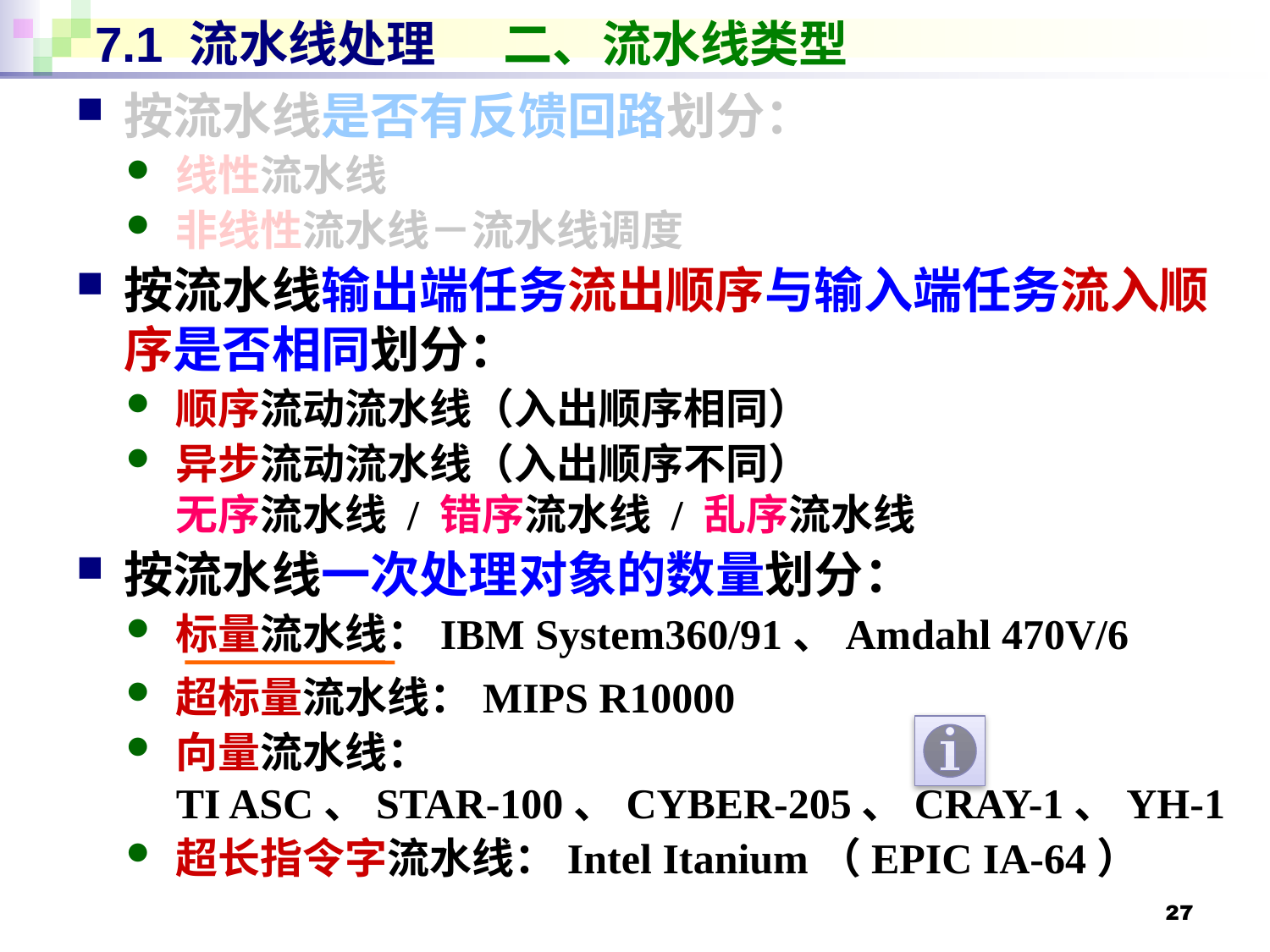

# 7.1 流水线处理      二、流水线类型
按流水线是否有反馈回路划分：
线性流水线
非线性流水线－流水线调度
按流水线输出端任务流出顺序与输入端任务流入顺序是否相同划分：
顺序流动流水线（入出顺序相同）
异步流动流水线（入出顺序不同）
无序流水线 / 错序流水线 / 乱序流水线
按流水线一次处理对象的数量划分：
标量流水线：IBM System360/91、Amdahl 470V/6
超标量流水线：MIPS R10000
向量流水线：
TI ASC、STAR-100、CYBER-205、CRAY-1、YH-1
超长指令字流水线：Intel Itanium（EPIC IA-64）

27